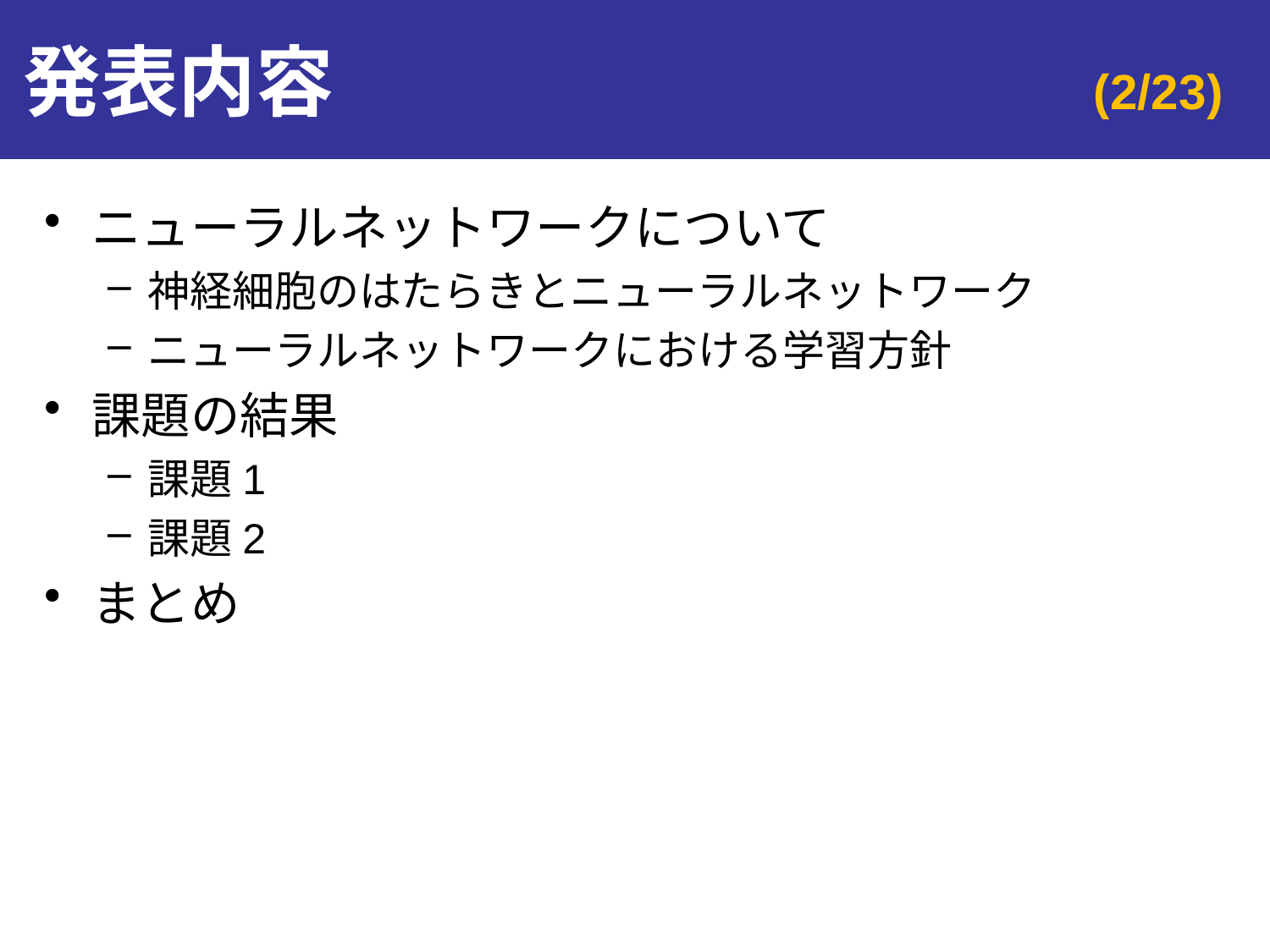

# 発表内容
ニューラルネットワークについて
神経細胞のはたらきとニューラルネットワーク
ニューラルネットワークにおける学習方針
課題の結果
課題1
課題2
まとめ